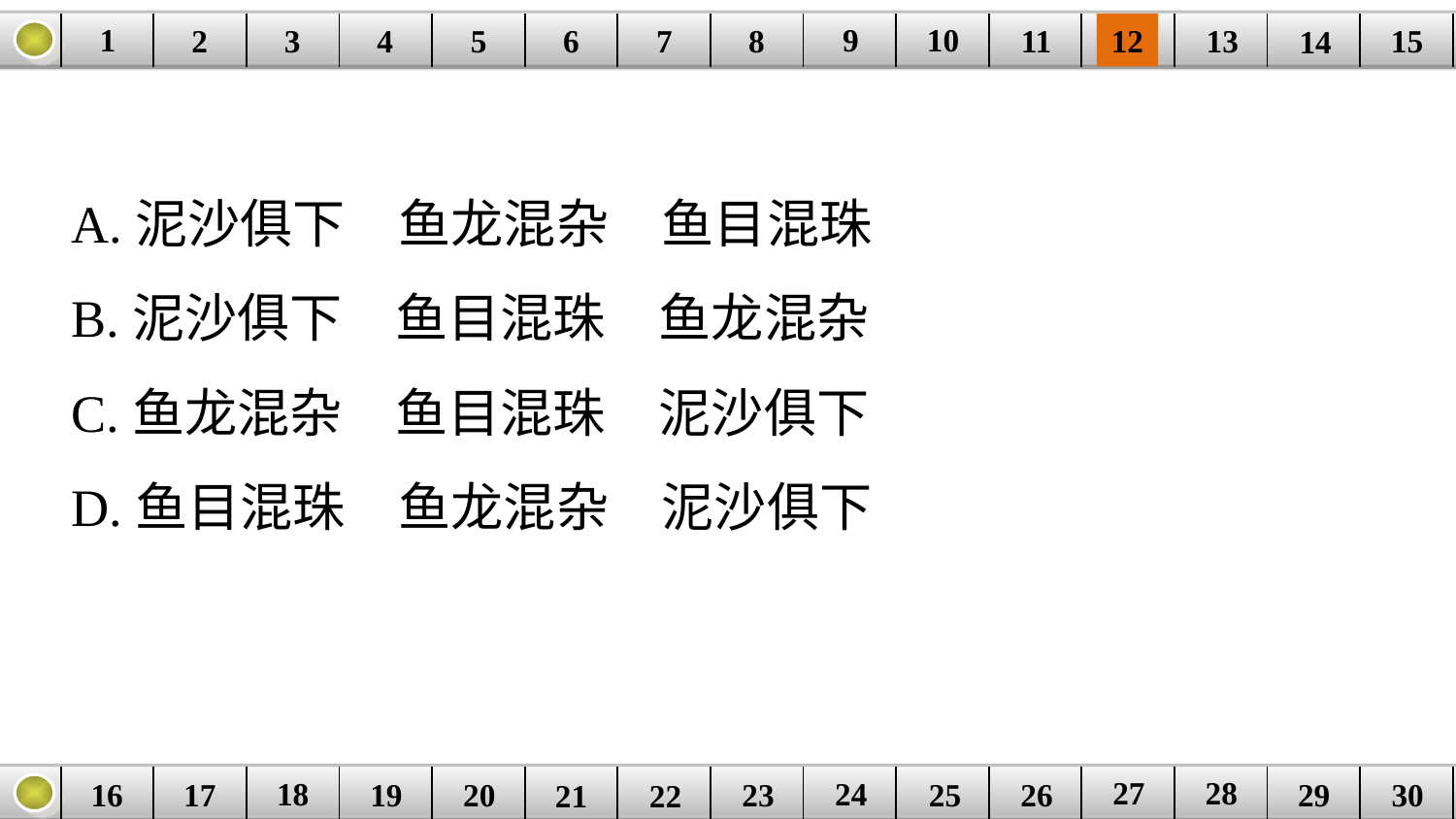

9
10
1
3
4
5
6
8
11
2
12
15
|  |  |  |  |  |  |  |  |  |  |  |  |  |  |  |
| --- | --- | --- | --- | --- | --- | --- | --- | --- | --- | --- | --- | --- | --- | --- |
7
13
14

A.泥沙俱下　鱼龙混杂　鱼目混珠
B.泥沙俱下　鱼目混珠　鱼龙混杂
C.鱼龙混杂　鱼目混珠　泥沙俱下
D.鱼目混珠　鱼龙混杂　泥沙俱下

27
28
18
24
16
25
26
30
|  |  |  |  |  |  |  |  |  |  |  |  |  |  |  |
| --- | --- | --- | --- | --- | --- | --- | --- | --- | --- | --- | --- | --- | --- | --- |
23
17
19
20
29
21
22